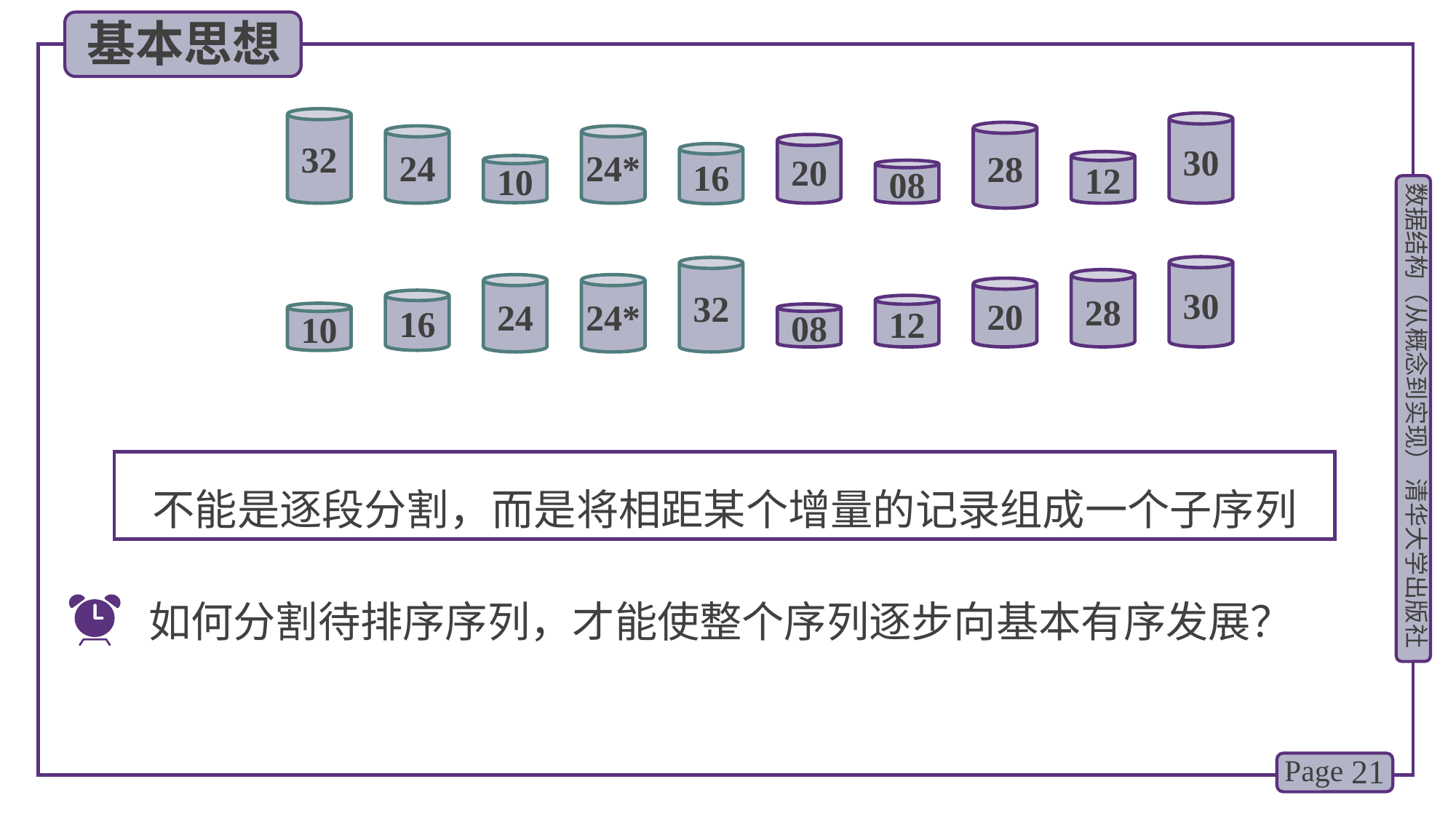

基本思想

32
30
28
24
24*
20
16
12
10
08
30
28
20
12
08
32
24
24*
16
10
不能是逐段分割，而是将相距某个增量的记录组成一个子序列
如何分割待排序序列，才能使整个序列逐步向基本有序发展？